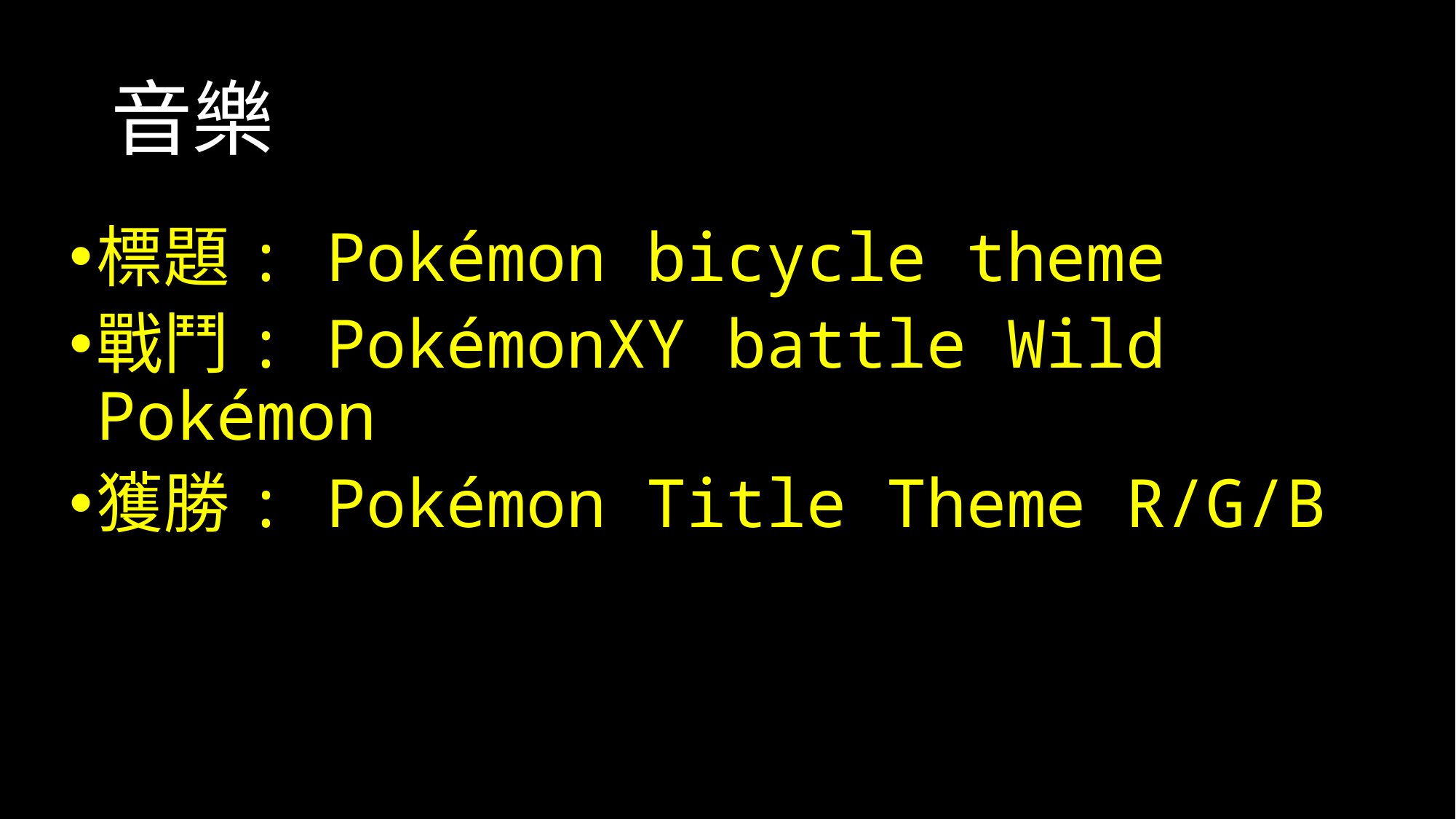

# 音樂
標題: Pokémon bicycle theme
戰鬥: PokémonXY battle Wild Pokémon
獲勝: Pokémon Title Theme R/G/B